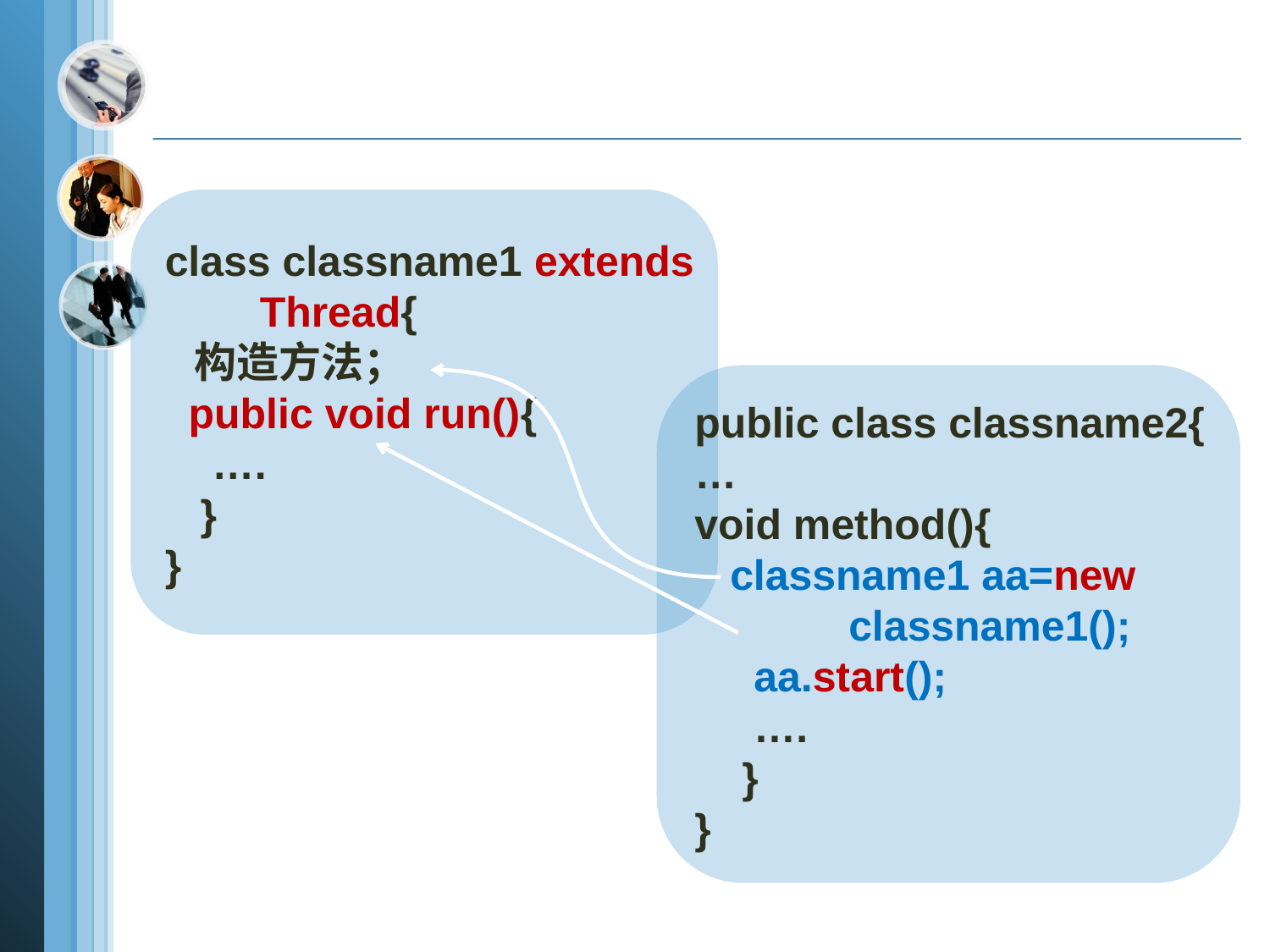

class classname1 extends
        Thread{
  构造方法；
  public void run(){
    ….
   }
}
public class classname2{
…
void method(){
   classname1 aa=new
             classname1();
     aa.start();
     ….
    }
}